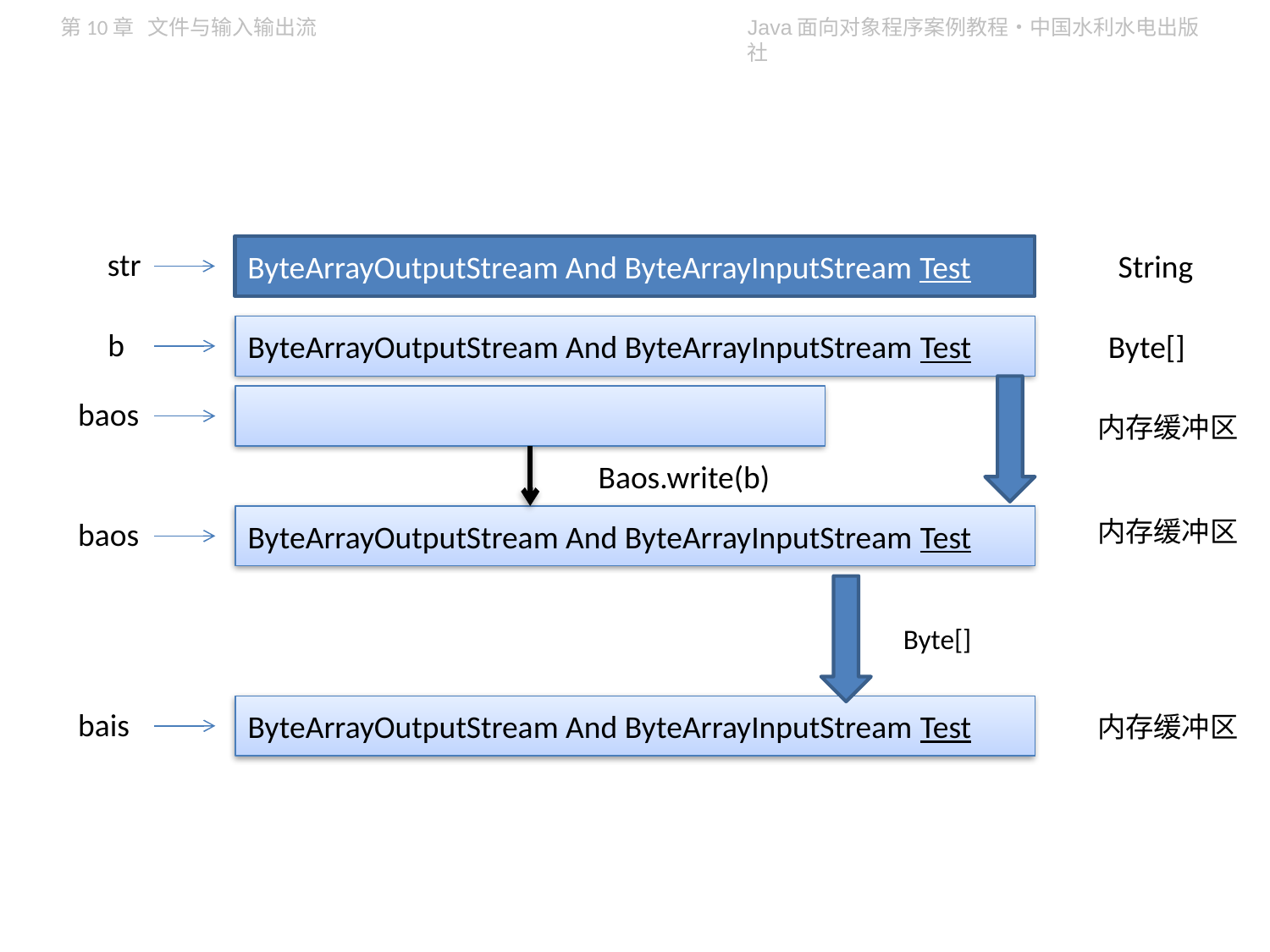

ByteArrayOutputStream And ByteArrayInputStream Test
str
String
ByteArrayOutputStream And ByteArrayInputStream Test
b
Byte[]

baos
内存缓冲区
Baos.write(b)
ByteArrayOutputStream And ByteArrayInputStream Test
内存缓冲区
baos

Byte[]
ByteArrayOutputStream And ByteArrayInputStream Test
bais
内存缓冲区